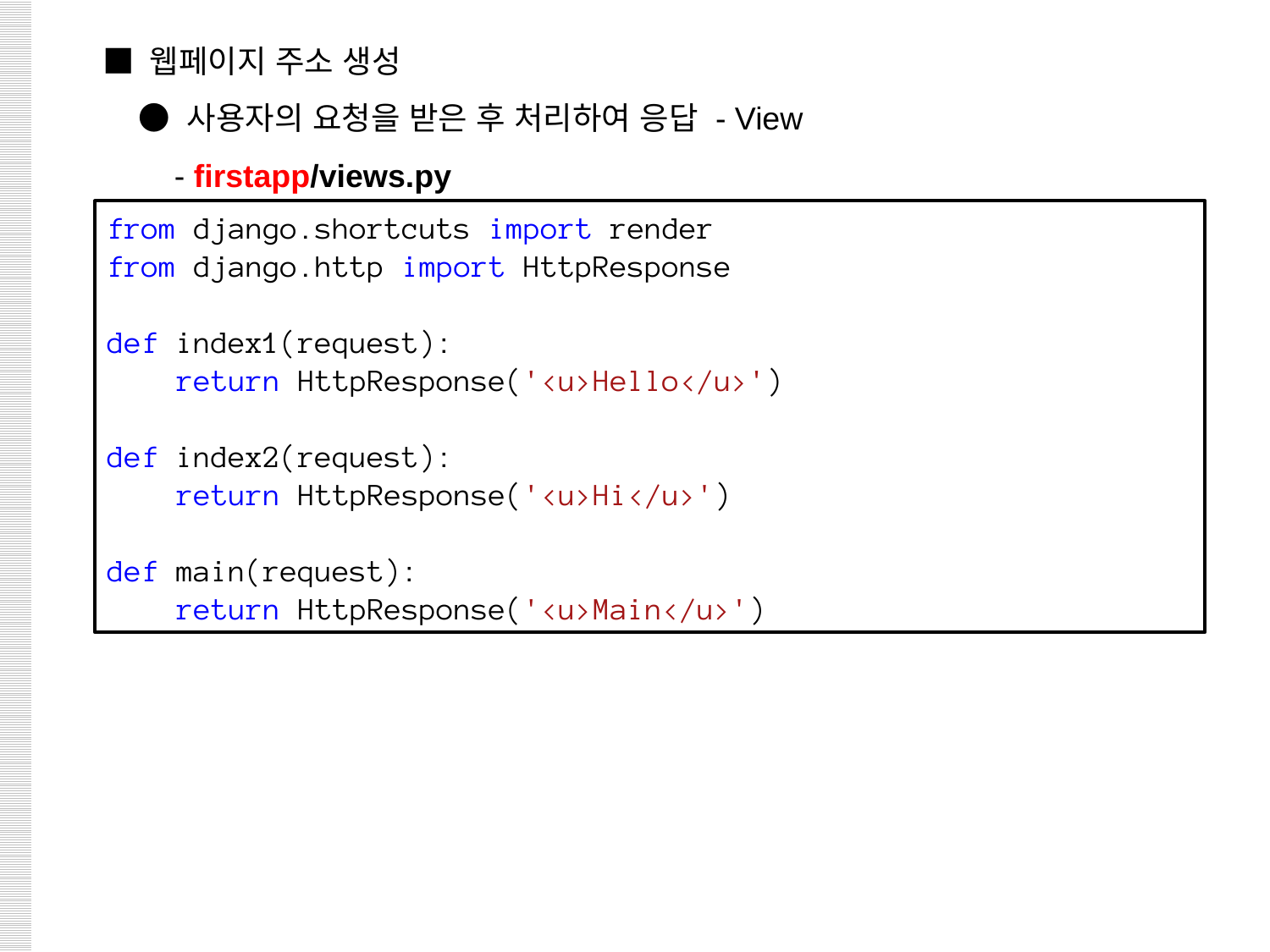

■ 웹페이지 주소 생성
    ● 사용자의 요청을 받은 후 처리하여 응답 - View
        - firstapp/views.py
from django.shortcuts import render
from django.http import HttpResponse
def index1(request):
    return HttpResponse('<u>Hello</u>')
def index2(request):
    return HttpResponse('<u>Hi</u>')
def main(request):
    return HttpResponse('<u>Main</u>')